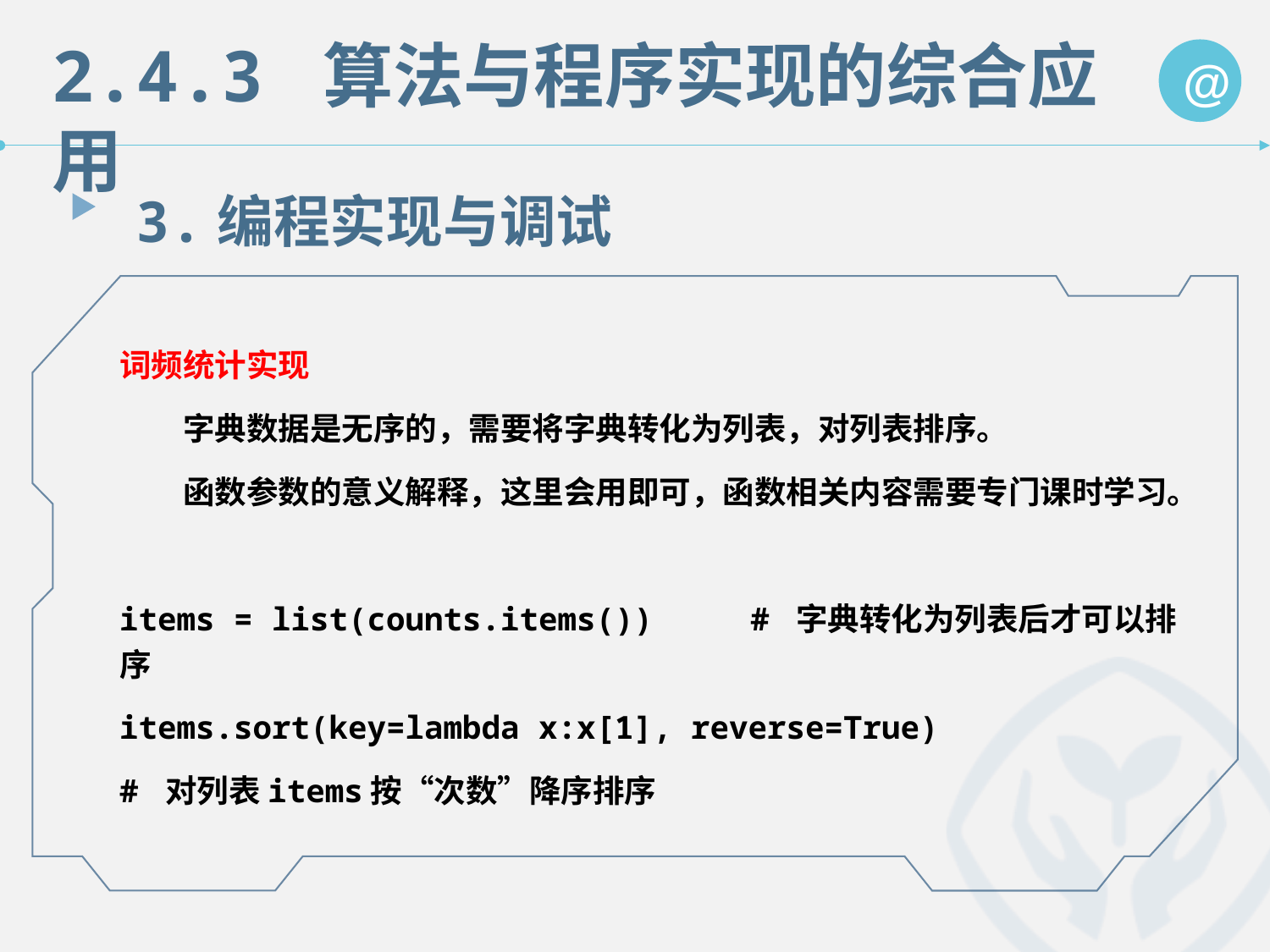

2.4.3 算法与程序实现的综合应用
@
3.编程实现与调试

词频统计实现
　　字典数据是无序的，需要将字典转化为列表，对列表排序。
　　函数参数的意义解释，这里会用即可，函数相关内容需要专门课时学习。

items = list(counts.items()) 　　# 字典转化为列表后才可以排序
items.sort(key=lambda x:x[1], reverse=True)
# 对列表items按“次数”降序排序